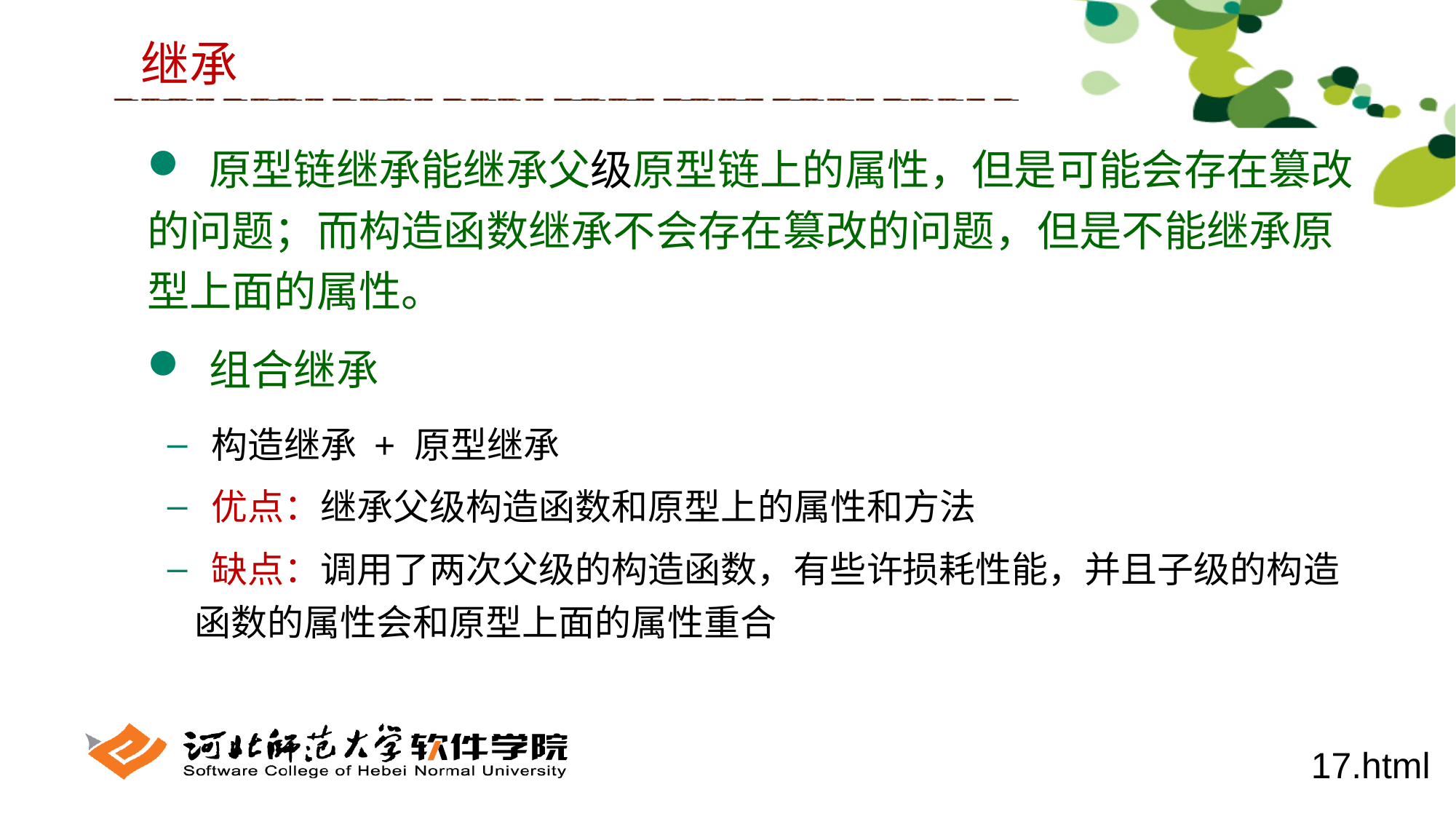

继承
 原型链继承能继承父级原型链上的属性，但是可能会存在篡改的问题；而构造函数继承不会存在篡改的问题，但是不能继承原型上面的属性。
 组合继承
 构造继承 + 原型继承
 优点：继承父级构造函数和原型上的属性和方法
 缺点：调用了两次父级的构造函数，有些许损耗性能，并且子级的构造函数的属性会和原型上面的属性重合
17.html